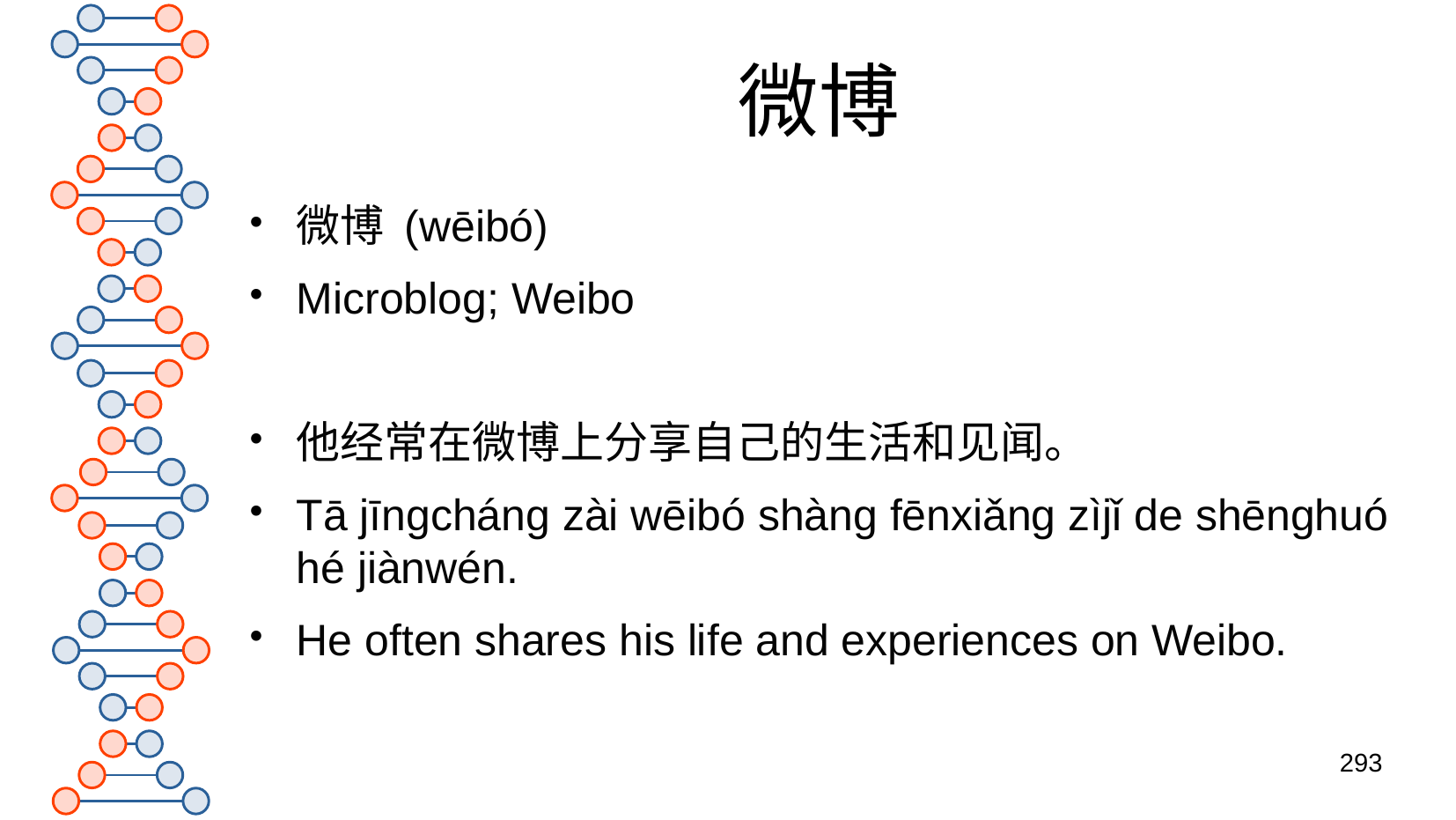

# 微博
微博 (wēibó)
Microblog; Weibo

他经常在微博上分享自己的生活和见闻。
Tā jīngcháng zài wēibó shàng fēnxiǎng zìjǐ de shēnghuó hé jiànwén.
He often shares his life and experiences on Weibo.

293